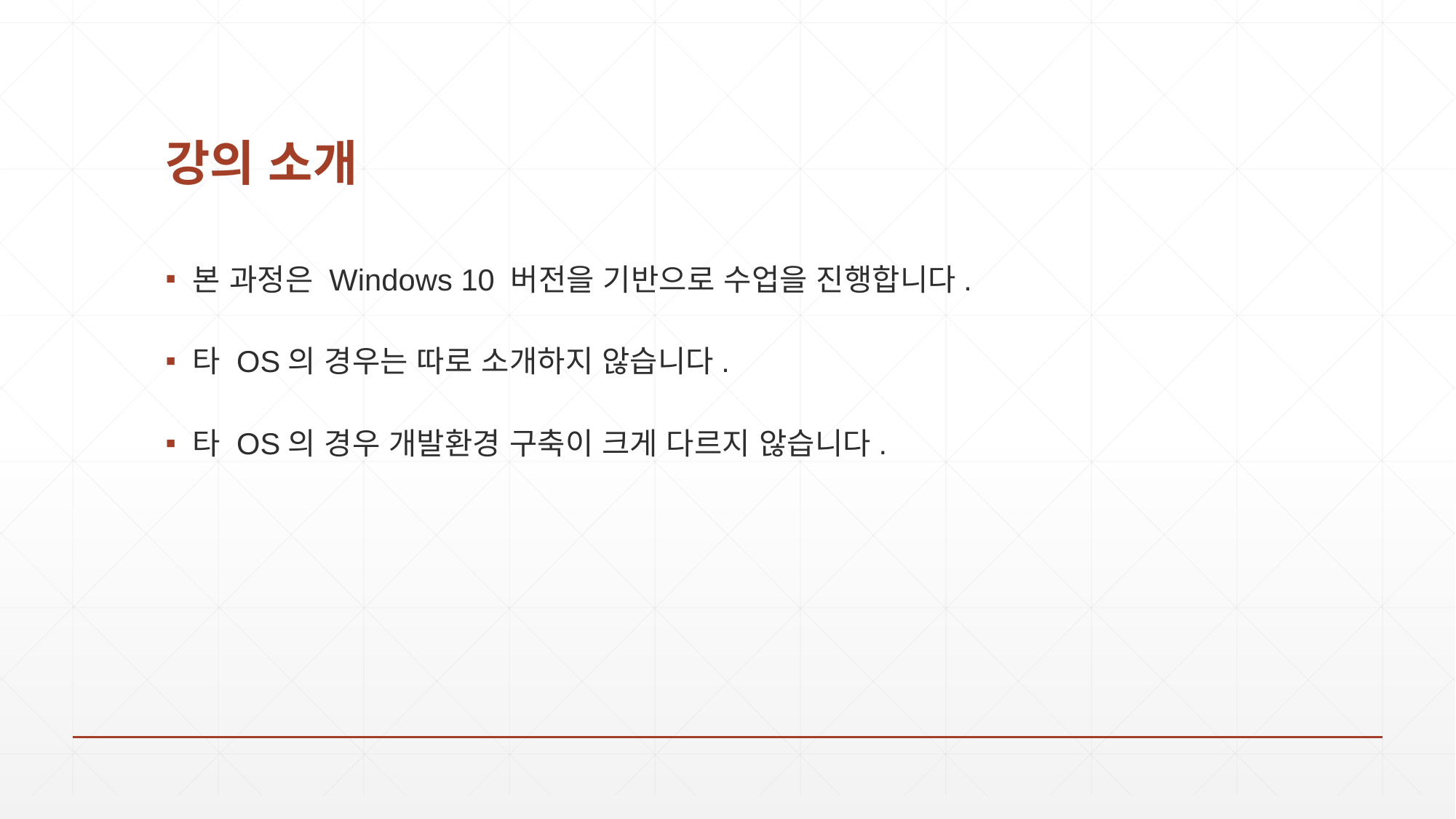

# 강의 소개
본 과정은 Windows 10 버전을 기반으로 수업을 진행합니다.
타 OS의 경우는 따로 소개하지 않습니다.
타 OS의 경우 개발환경 구축이 크게 다르지 않습니다.